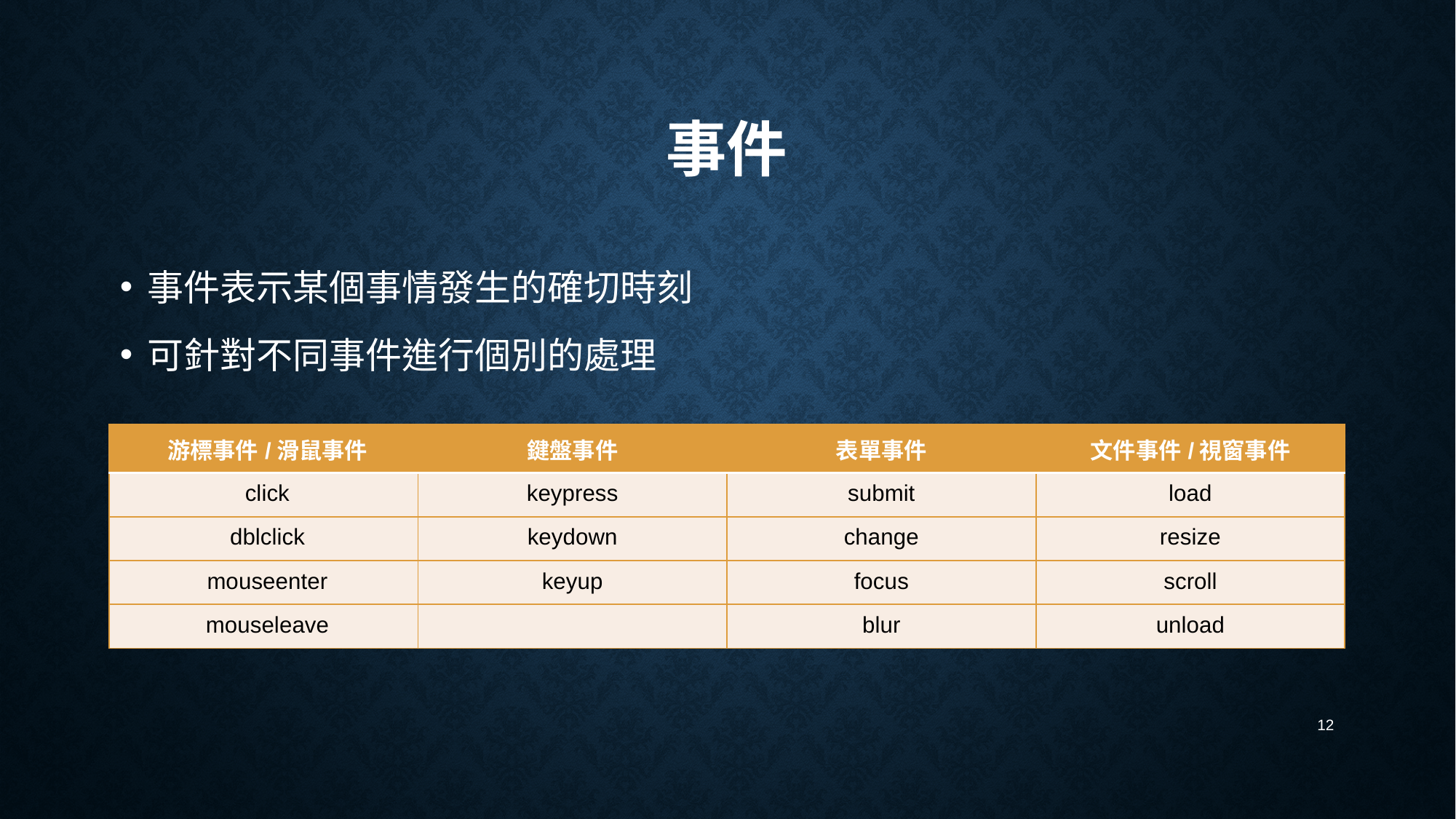

# 事件
事件表示某個事情發生的確切時刻
可針對不同事件進行個別的處理
| 游標事件/滑鼠事件 | 鍵盤事件 | 表單事件 | 文件事件/視窗事件 |
| --- | --- | --- | --- |
| click | keypress | submit | load |
| dblclick | keydown | change | resize |
| mouseenter | keyup | focus | scroll |
| mouseleave |  | blur | unload |
12